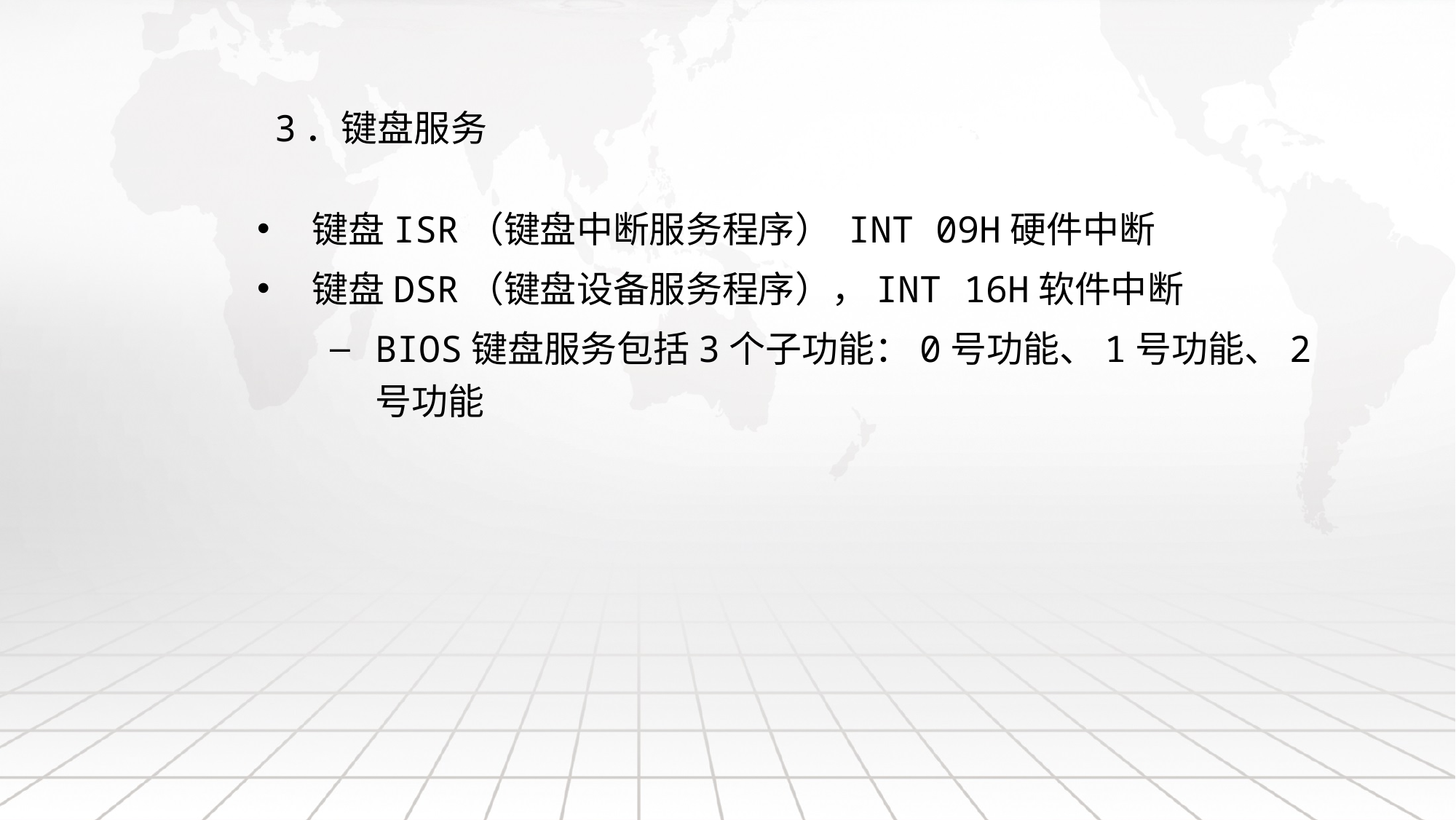

# 3．键盘服务
键盘ISR（键盘中断服务程序） INT 09H硬件中断
键盘DSR（键盘设备服务程序），INT 16H软件中断
BIOS键盘服务包括3个子功能：0号功能、1号功能、2号功能